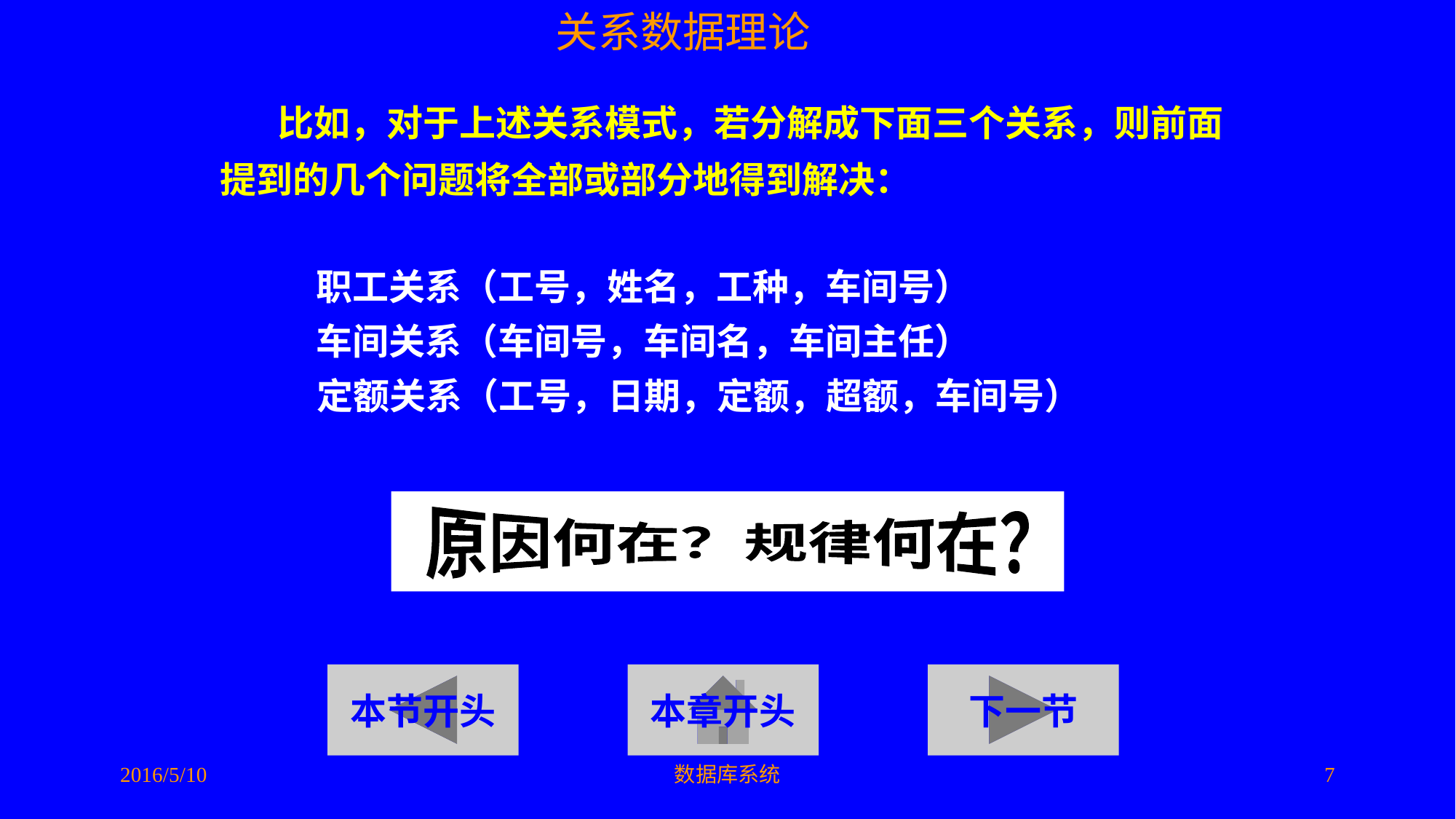

比如，对于上述关系模式，若分解成下面三个关系，则前面提到的几个问题将全部或部分地得到解决：
职工关系（工号，姓名，工种，车间号）
车间关系（车间号，车间名，车间主任）
定额关系（工号，日期，定额，超额，车间号）

原因何在？规律何在？
本节开头
本章开头
下一节
2016/5/10
数据库系统
7